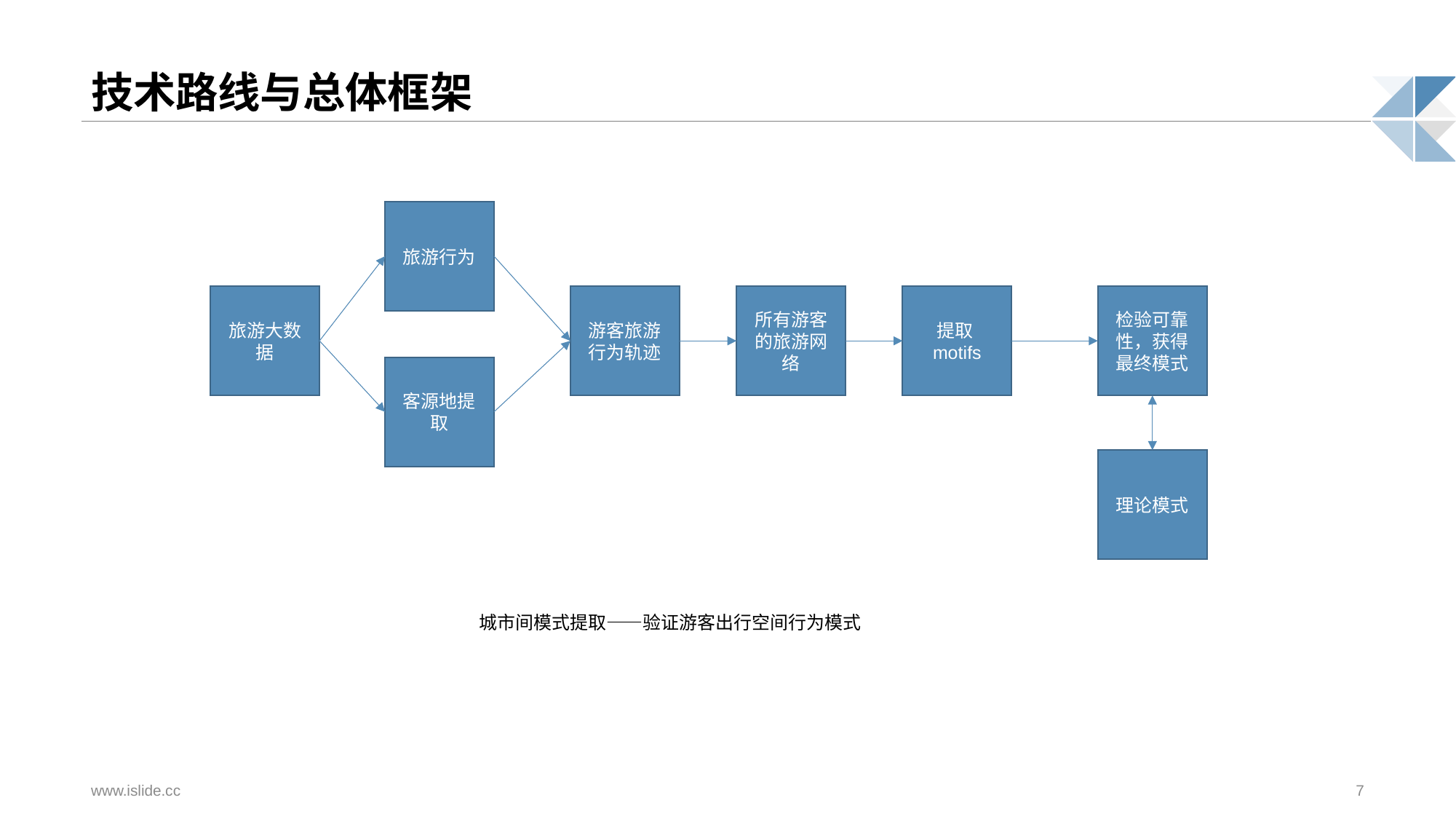

# 技术路线与总体框架
旅游行为
旅游大数据
游客旅游行为轨迹
所有游客的旅游网络
提取motifs
检验可靠性，获得最终模式
客源地提取
理论模式
城市间模式提取——验证游客出行空间行为模式
www.islide.cc
7